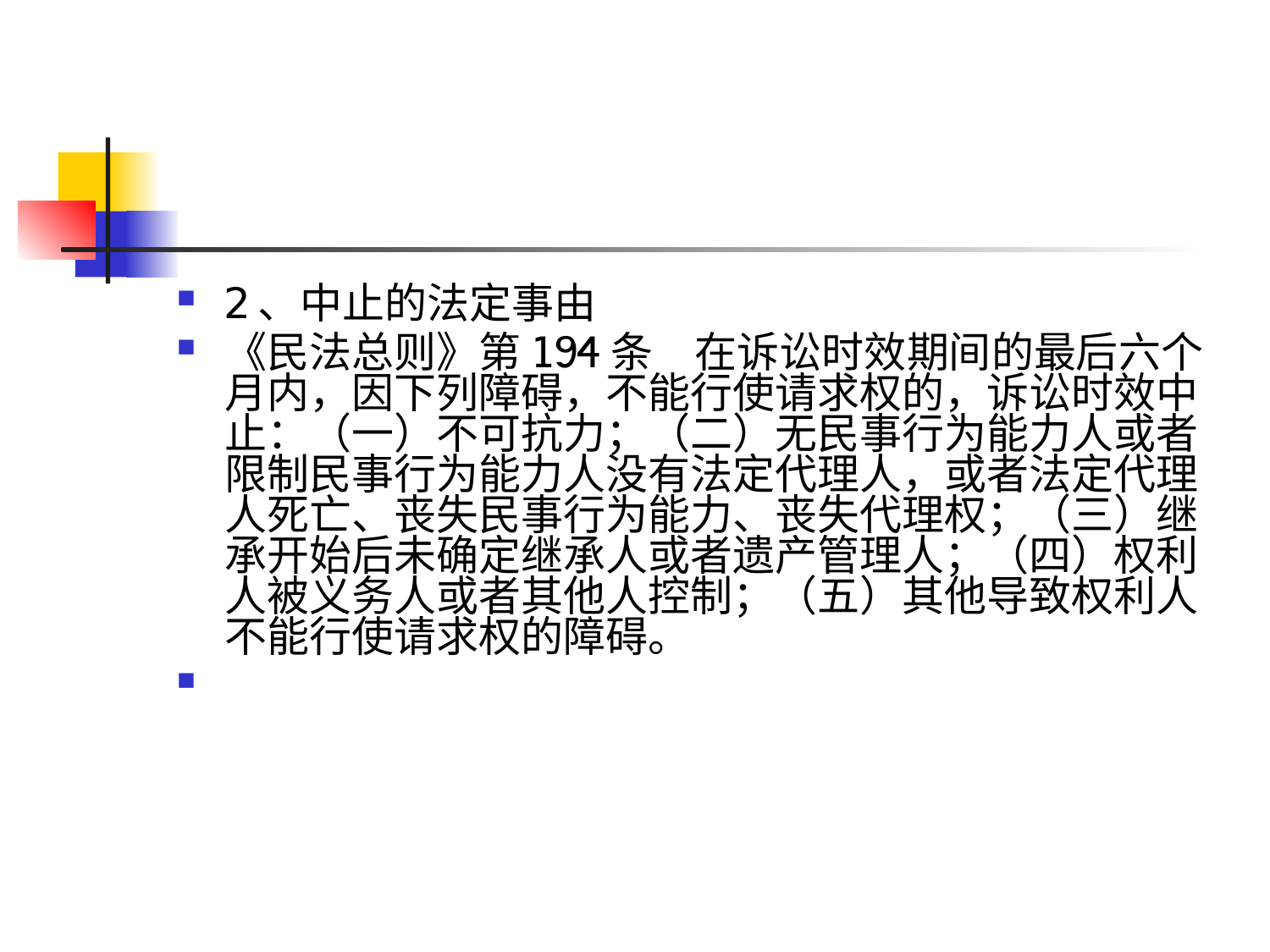

#
2、中止的法定事由
《民法总则》第194条　在诉讼时效期间的最后六个月内，因下列障碍，不能行使请求权的，诉讼时效中止：（一）不可抗力；（二）无民事行为能力人或者限制民事行为能力人没有法定代理人，或者法定代理人死亡、丧失民事行为能力、丧失代理权；（三）继承开始后未确定继承人或者遗产管理人；（四）权利人被义务人或者其他人控制；（五）其他导致权利人不能行使请求权的障碍。